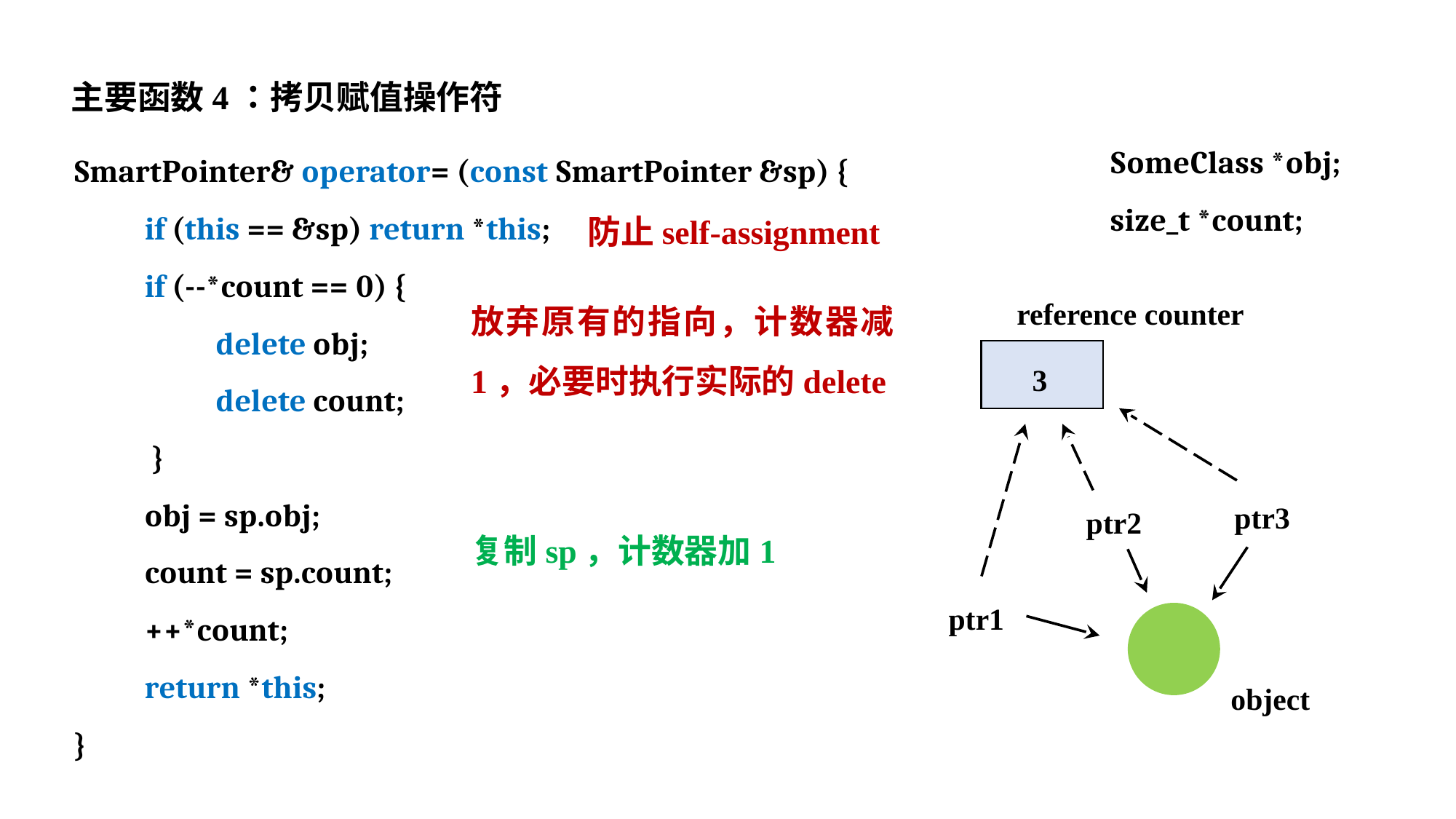

主要函数4：拷贝赋值操作符
SomeClass *obj;
size_t *count;
SmartPointer& operator= (const SmartPointer &sp) {
          if (this == &sp) return *this;
          if (--*count == 0) {
                    delete obj;
                    delete count;
           }
          obj = sp.obj;
          count = sp.count;
          ++*count;
          return *this;
}
防止self-assignment
reference counter
3

ptr3
ptr2
ptr1

object
放弃原有的指向，计数器减1，必要时执行实际的delete
复制sp，计数器加1